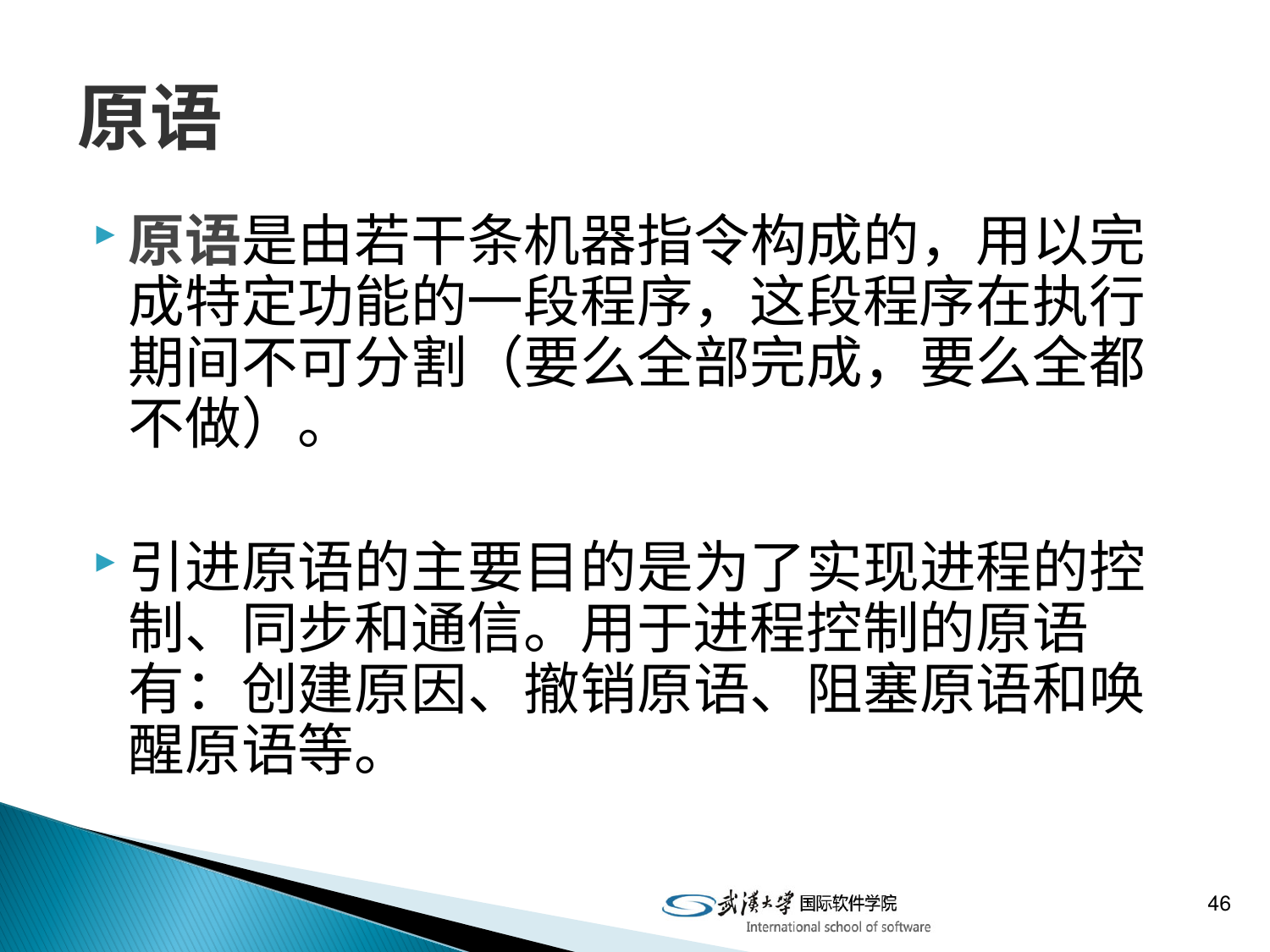

# 原语
原语是由若干条机器指令构成的，用以完成特定功能的一段程序，这段程序在执行期间不可分割（要么全部完成，要么全都不做）。

引进原语的主要目的是为了实现进程的控制、同步和通信。用于进程控制的原语有：创建原因、撤销原语、阻塞原语和唤醒原语等。